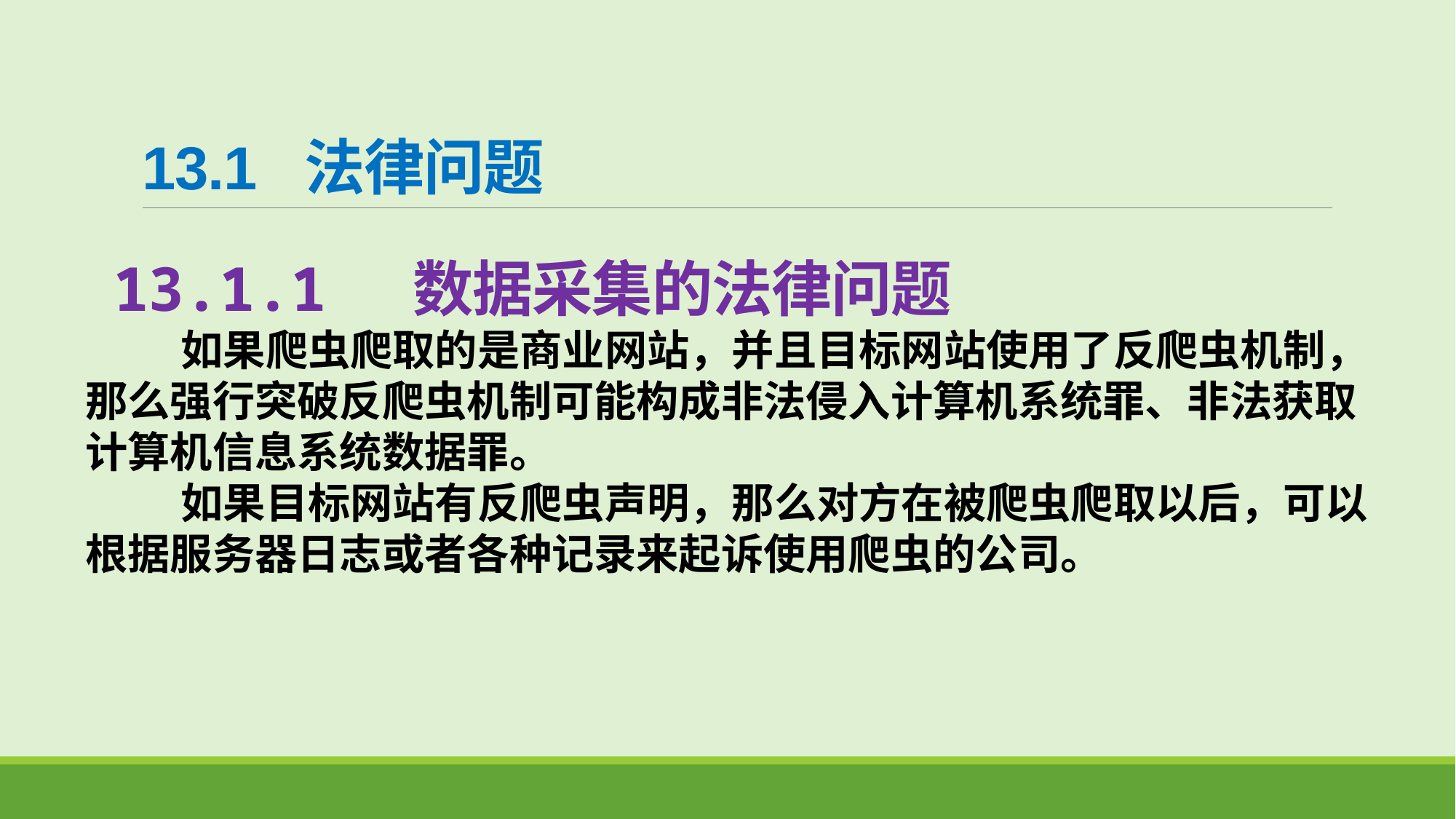

# 13.1  法律问题
13.1.1  数据采集的法律问题
      如果爬虫爬取的是商业网站，并且目标网站使用了反爬虫机制，那么强行突破反爬虫机制可能构成非法侵入计算机系统罪、非法获取计算机信息系统数据罪。
      如果目标网站有反爬虫声明，那么对方在被爬虫爬取以后，可以根据服务器日志或者各种记录来起诉使用爬虫的公司。